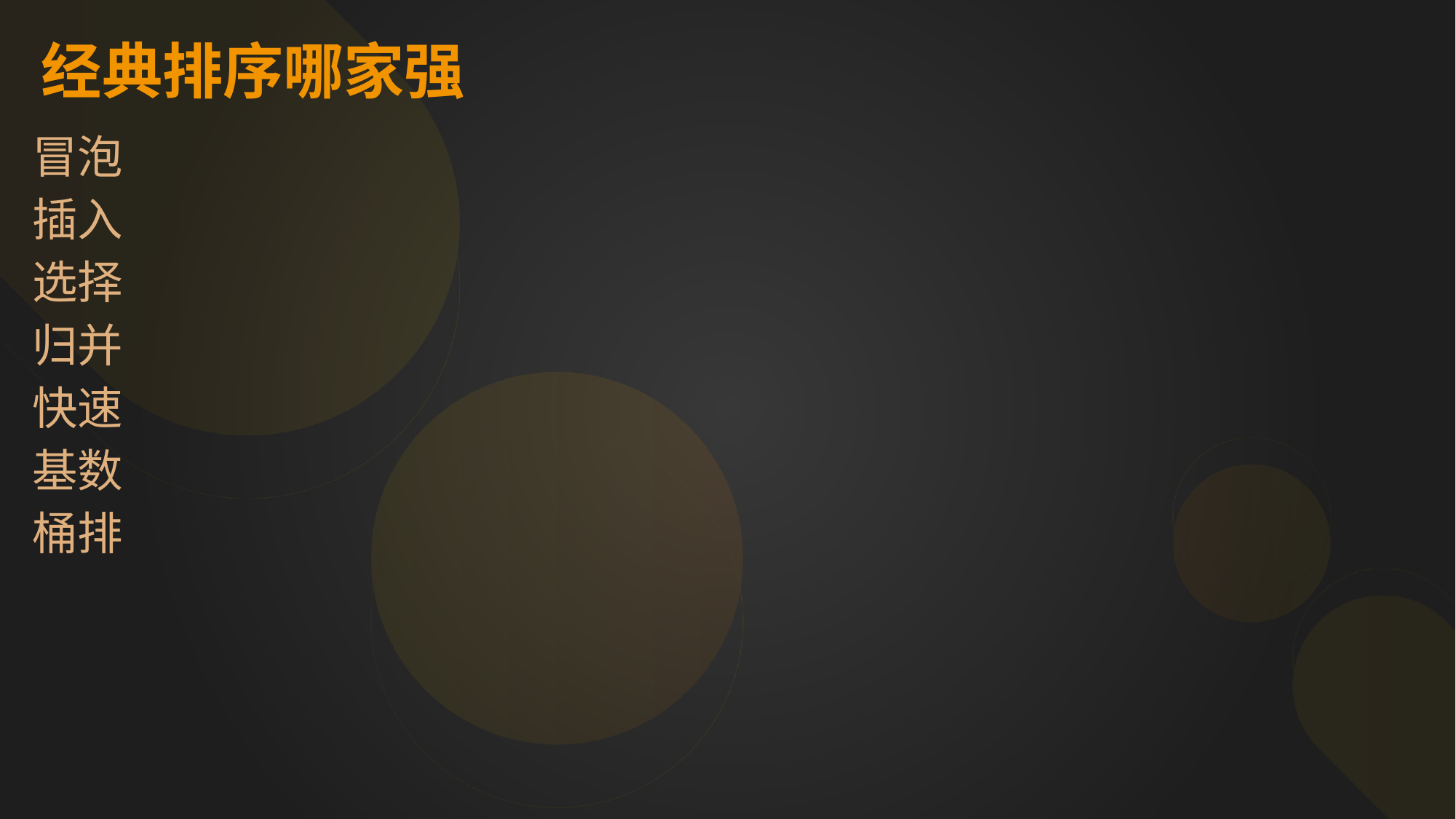

# 经典排序哪家强

冒泡
插入
选择
归并
快速
基数
桶排